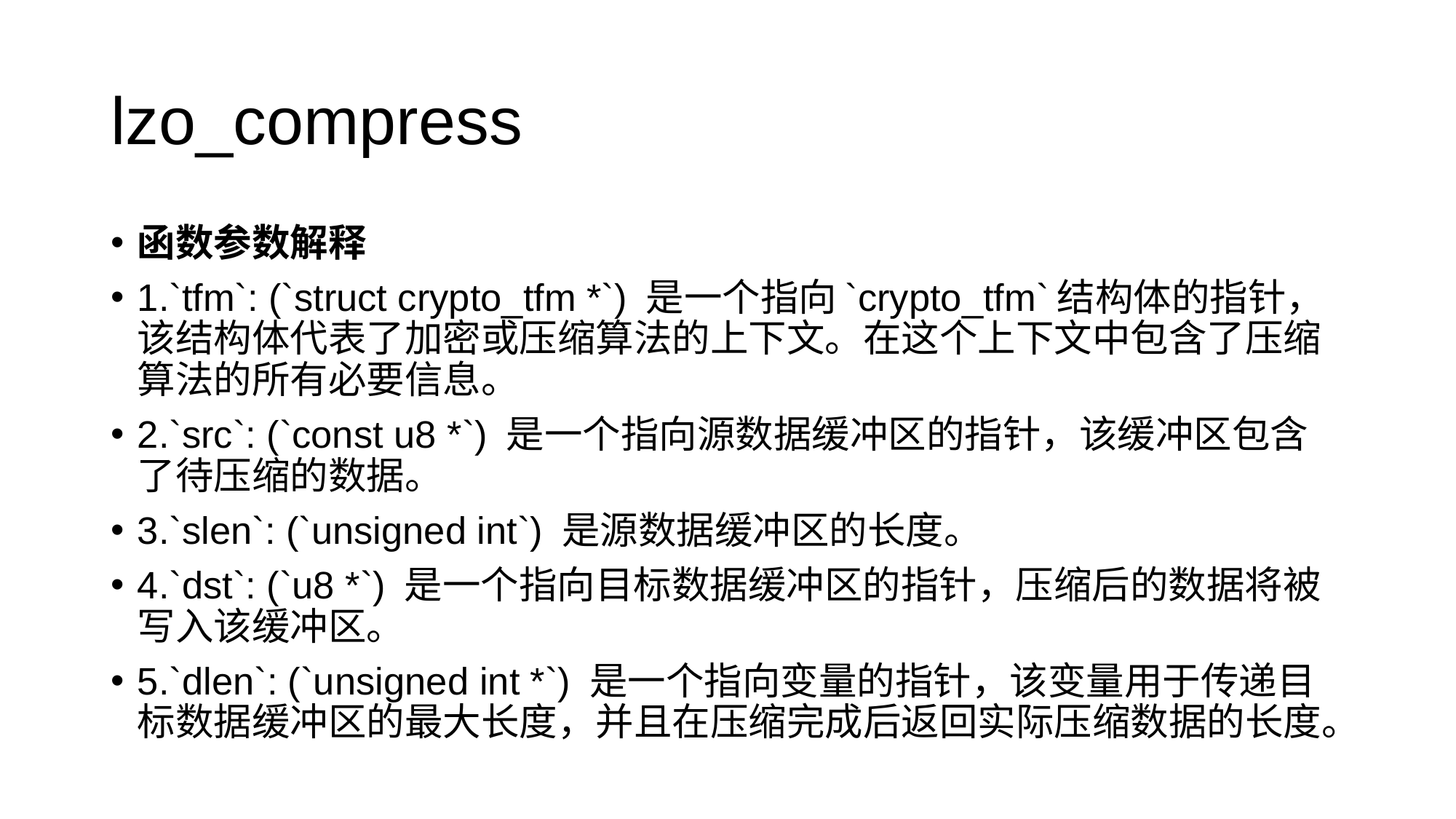

# lzo_compress
函数参数解释
1.`tfm`: (`struct crypto_tfm *`) 是一个指向`crypto_tfm`结构体的指针，该结构体代表了加密或压缩算法的上下文。在这个上下文中包含了压缩算法的所有必要信息。
2.`src`: (`const u8 *`) 是一个指向源数据缓冲区的指针，该缓冲区包含了待压缩的数据。
3.`slen`: (`unsigned int`) 是源数据缓冲区的长度。
4.`dst`: (`u8 *`) 是一个指向目标数据缓冲区的指针，压缩后的数据将被写入该缓冲区。
5.`dlen`: (`unsigned int *`) 是一个指向变量的指针，该变量用于传递目标数据缓冲区的最大长度，并且在压缩完成后返回实际压缩数据的长度。